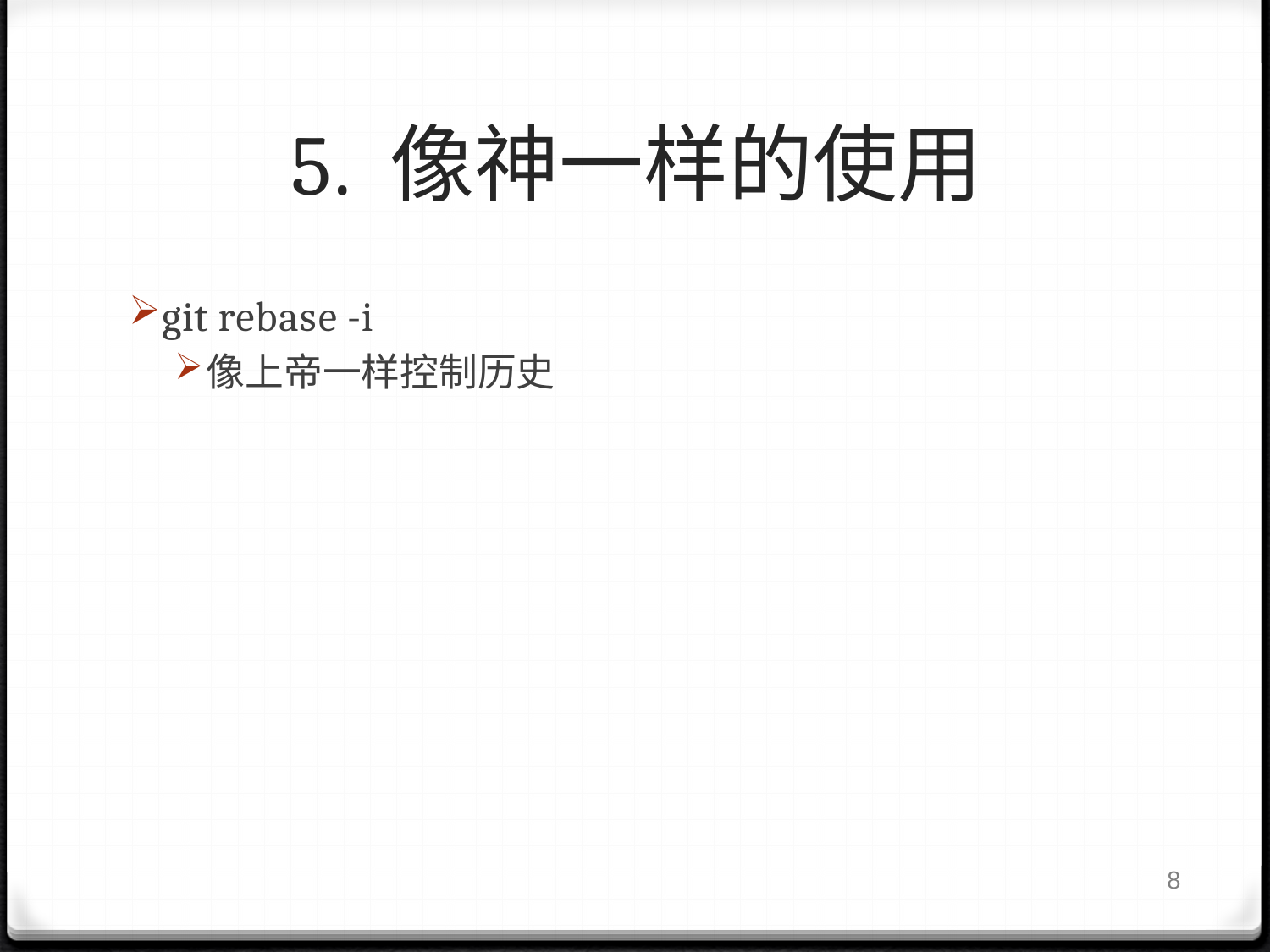

# 5. 像神一样的使用
git rebase -i
像上帝一样控制历史

8